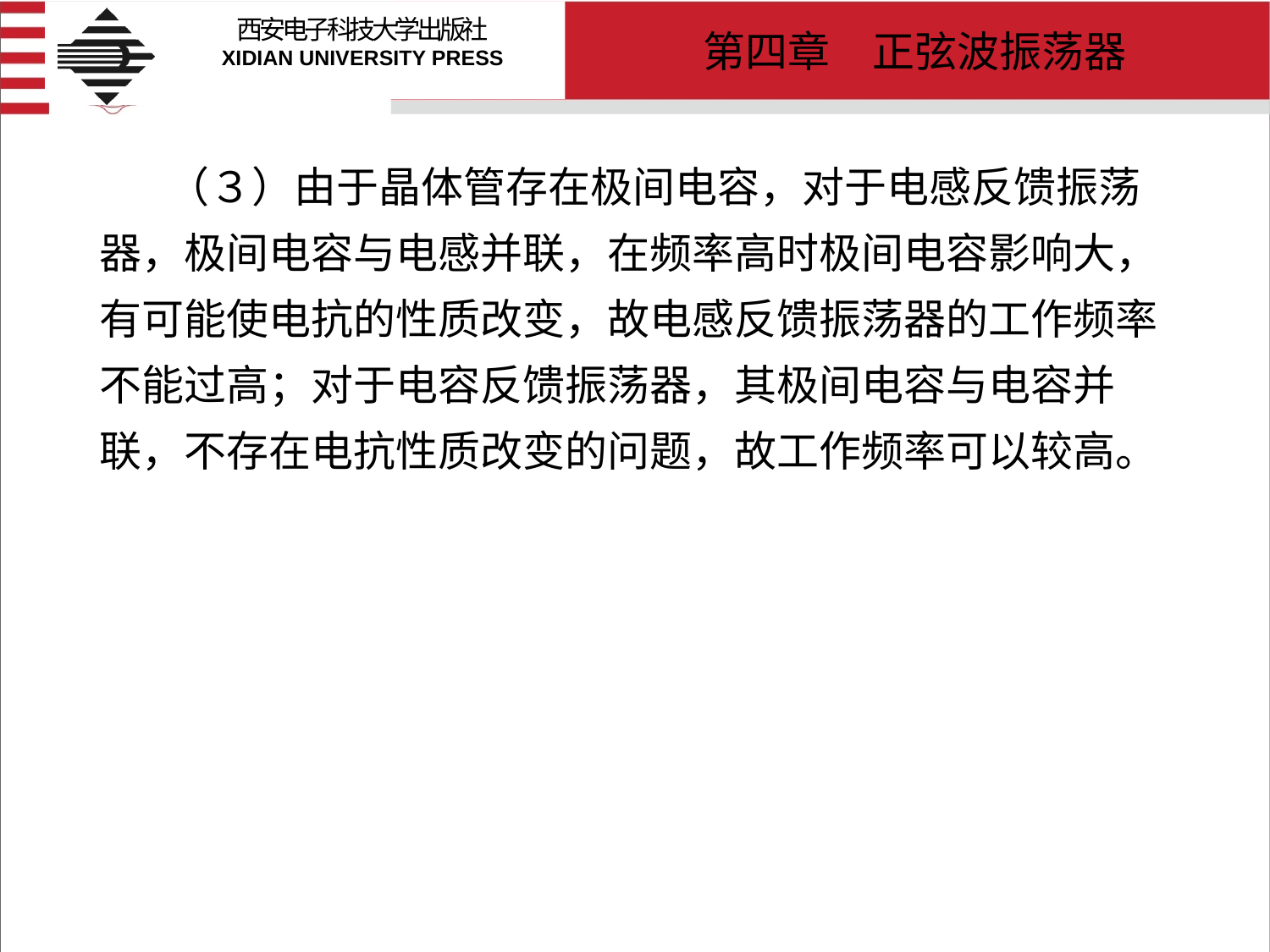

# （３）由于晶体管存在极间电容，对于电感反馈振荡器，极间电容与电感并联，在频率高时极间电容影响大，有可能使电抗的性质改变，故电感反馈振荡器的工作频率不能过高；对于电容反馈振荡器，其极间电容与电容并联，不存在电抗性质改变的问题，故工作频率可以较高。